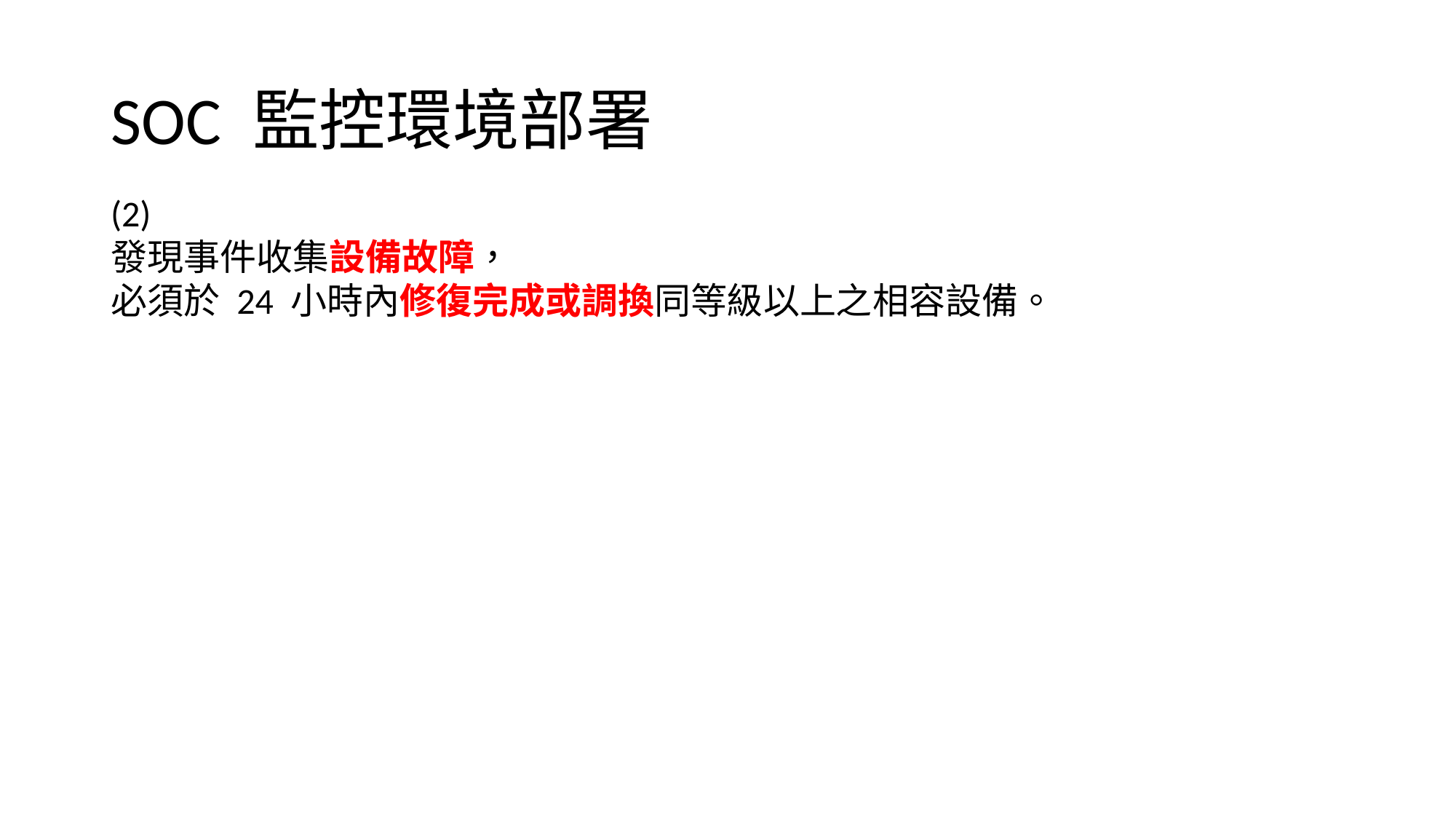

# SOC 監控環境部署
(2)
發現事件收集設備故障，
必須於 24 小時內修復完成或調換同等級以上之相容設備。